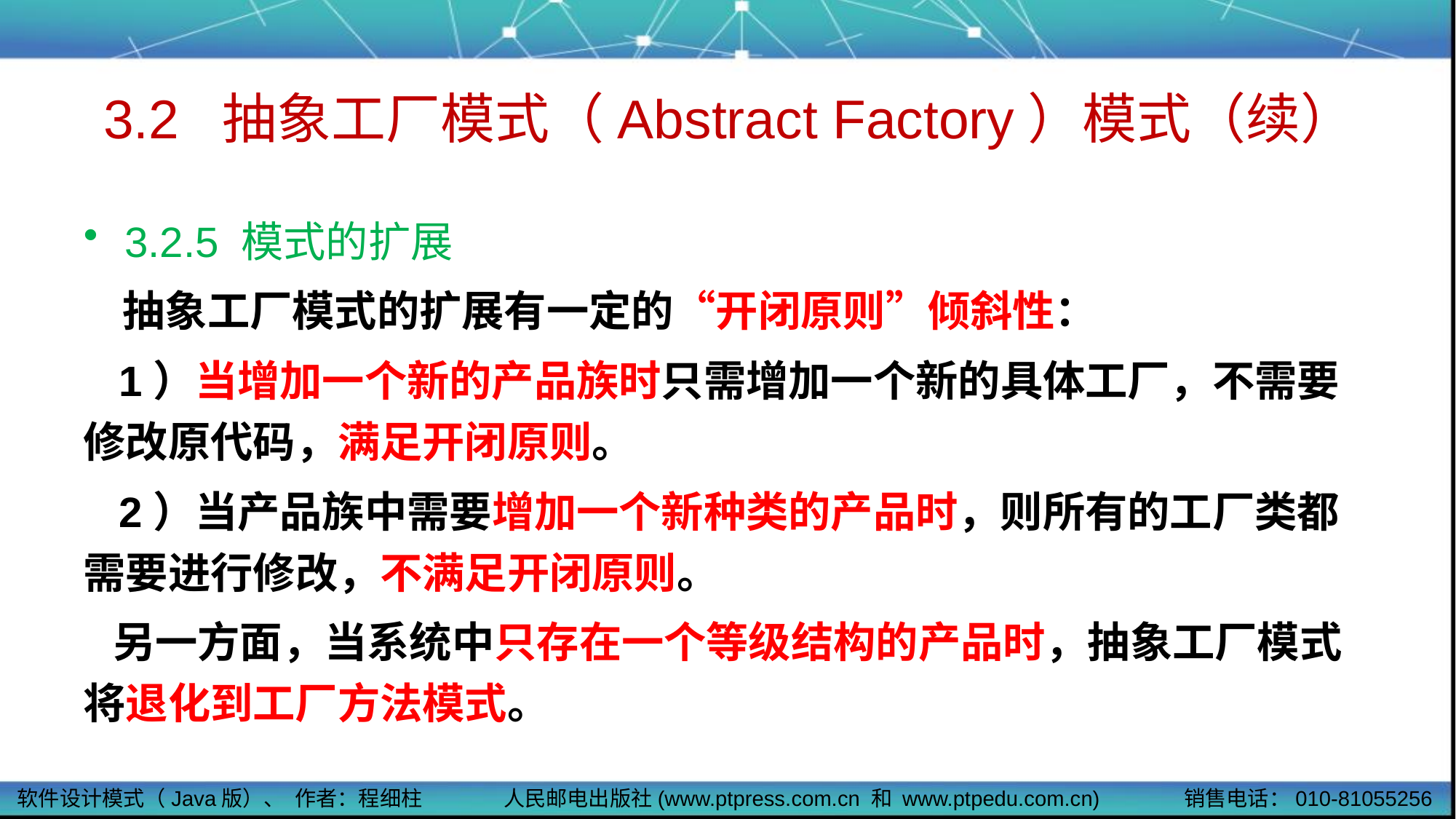

# 3.2  抽象工厂模式（Abstract Factory）模式（续）
3.2.5 模式的扩展
   抽象工厂模式的扩展有一定的“开闭原则”倾斜性：
   1）当增加一个新的产品族时只需增加一个新的具体工厂，不需要修改原代码，满足开闭原则。
   2）当产品族中需要增加一个新种类的产品时，则所有的工厂类都需要进行修改，不满足开闭原则。
  另一方面，当系统中只存在一个等级结构的产品时，抽象工厂模式将退化到工厂方法模式。
软件设计模式（Java版）、  作者：程细柱
人民邮电出版社(www.ptpress.com.cn 和 www.ptpedu.com.cn)
销售电话：010-81055256